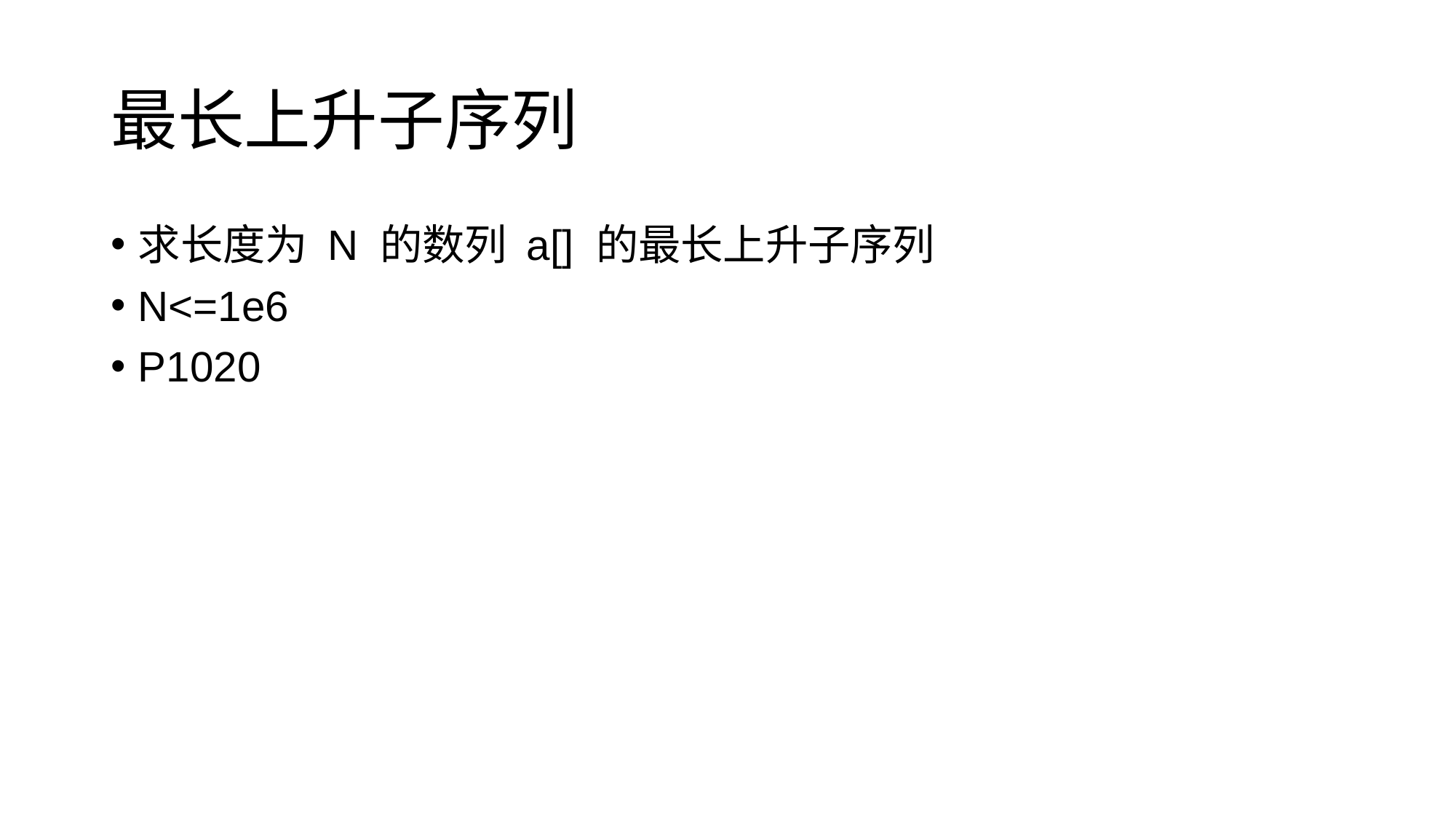

# 最长上升子序列
求长度为 N 的数列 a[] 的最长上升子序列
N<=1e6
P1020